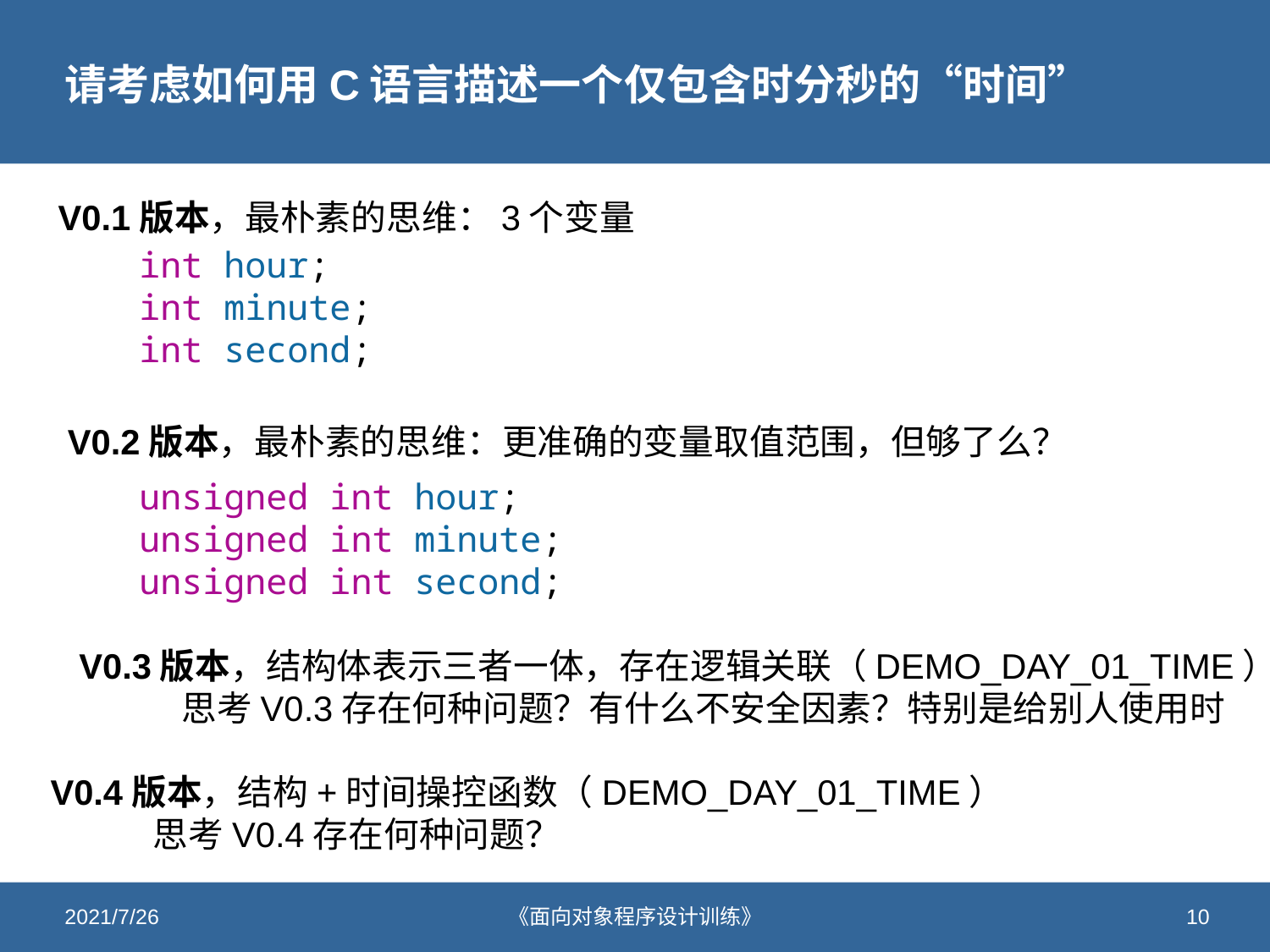

# 请考虑如何用C语言描述一个仅包含时分秒的“时间”
V0.1版本，最朴素的思维：3个变量
int hour;
int minute;
int second;
V0.2版本，最朴素的思维：更准确的变量取值范围，但够了么？
unsigned int hour;
unsigned int minute;
unsigned int second;
V0.3版本，结构体表示三者一体，存在逻辑关联（DEMO_DAY_01_TIME）
            思考V0.3存在何种问题？有什么不安全因素？特别是给别人使用时
V0.4版本，结构+时间操控函数（DEMO_DAY_01_TIME）
            思考V0.4存在何种问题？
2021/7/26
《面向对象程序设计训练》
10